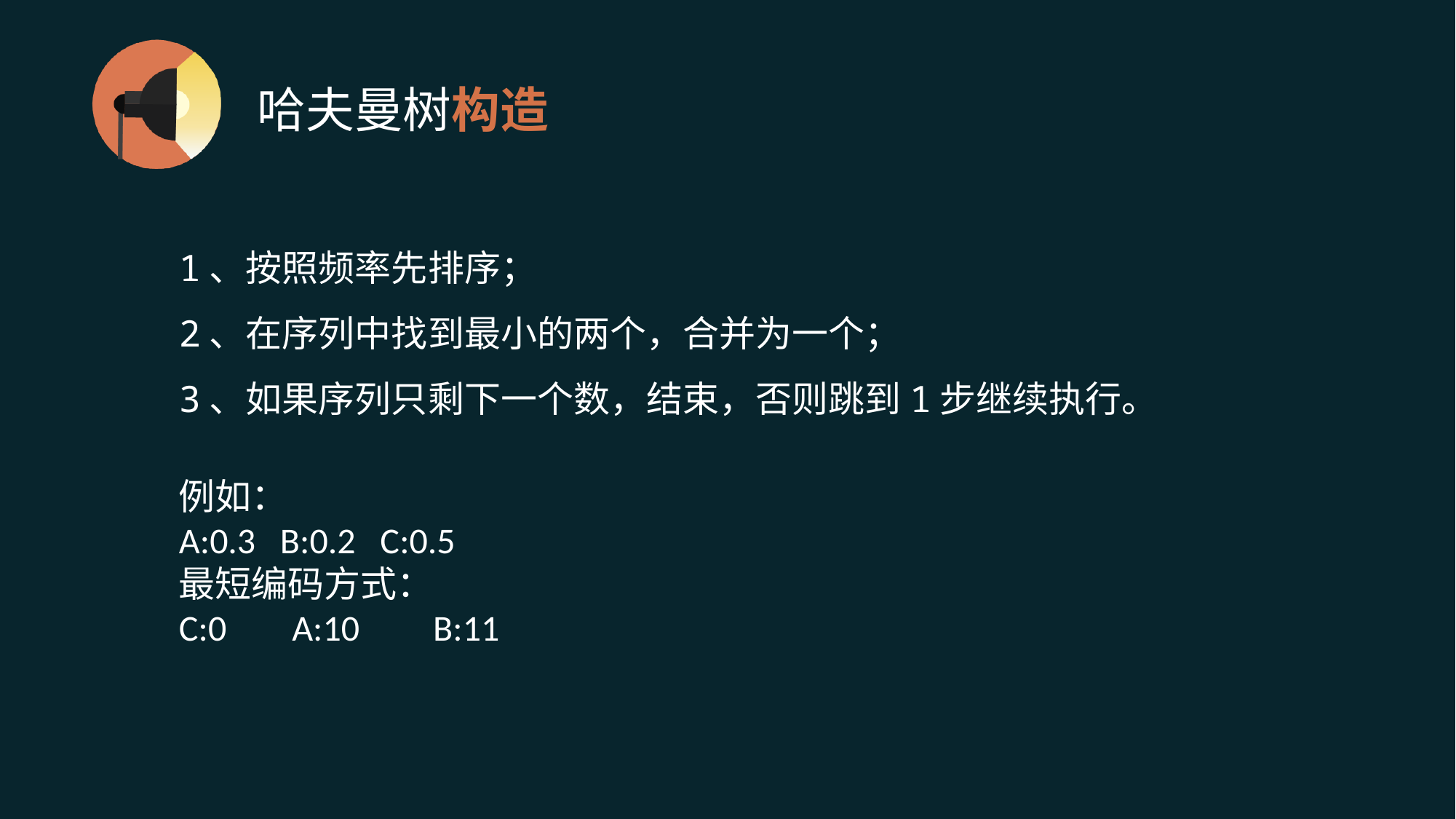

# 哈夫曼树构造
1、按照频率先排序；
2、在序列中找到最小的两个，合并为一个；
3、如果序列只剩下一个数，结束，否则跳到1步继续执行。
例如：
A:0.3   B:0.2   C:0.5
最短编码方式：
C:0        A:10         B:11